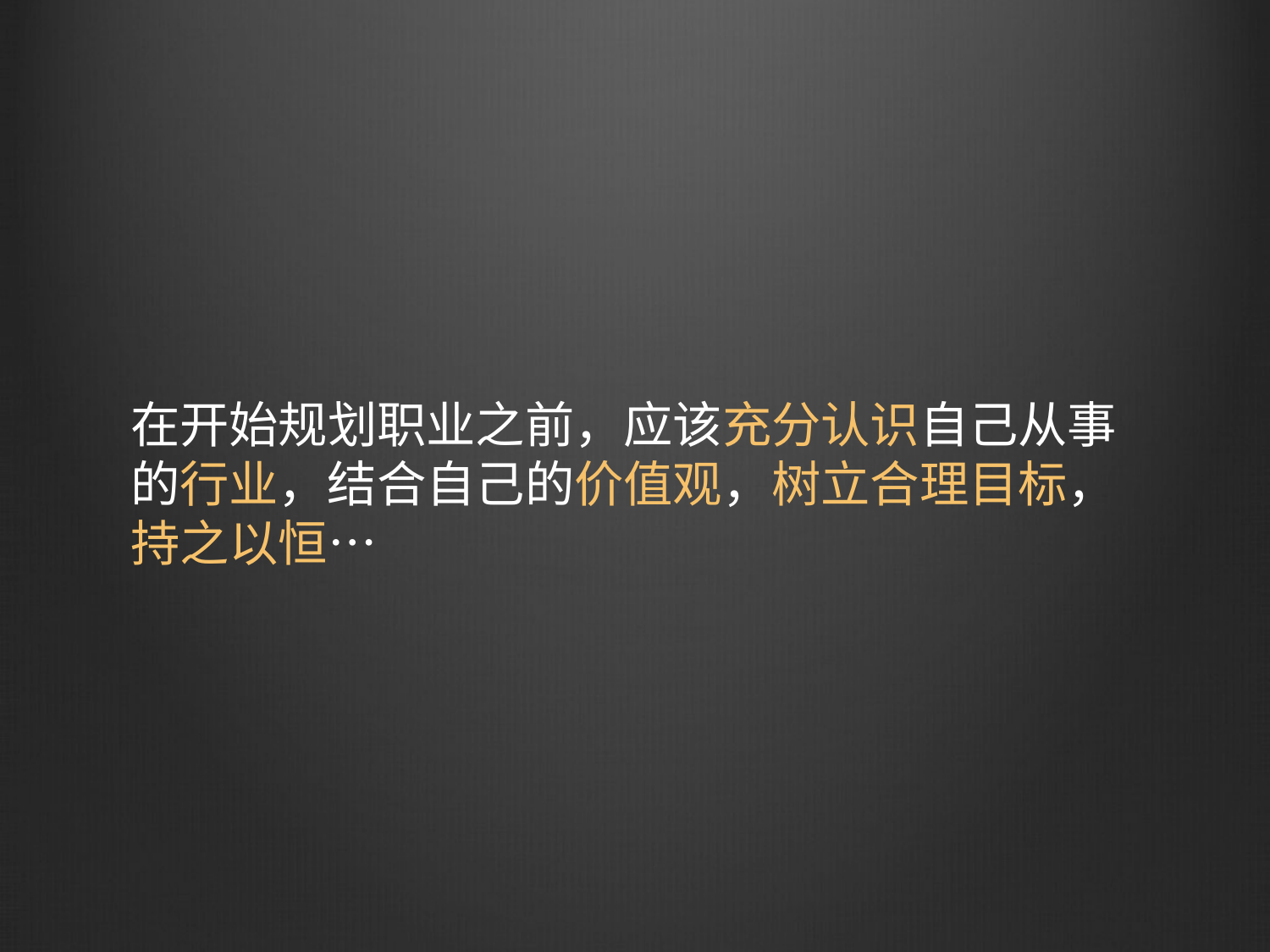

在开始规划职业之前，应该充分认识自己从事的行业，结合自己的价值观，树立合理目标，持之以恒…